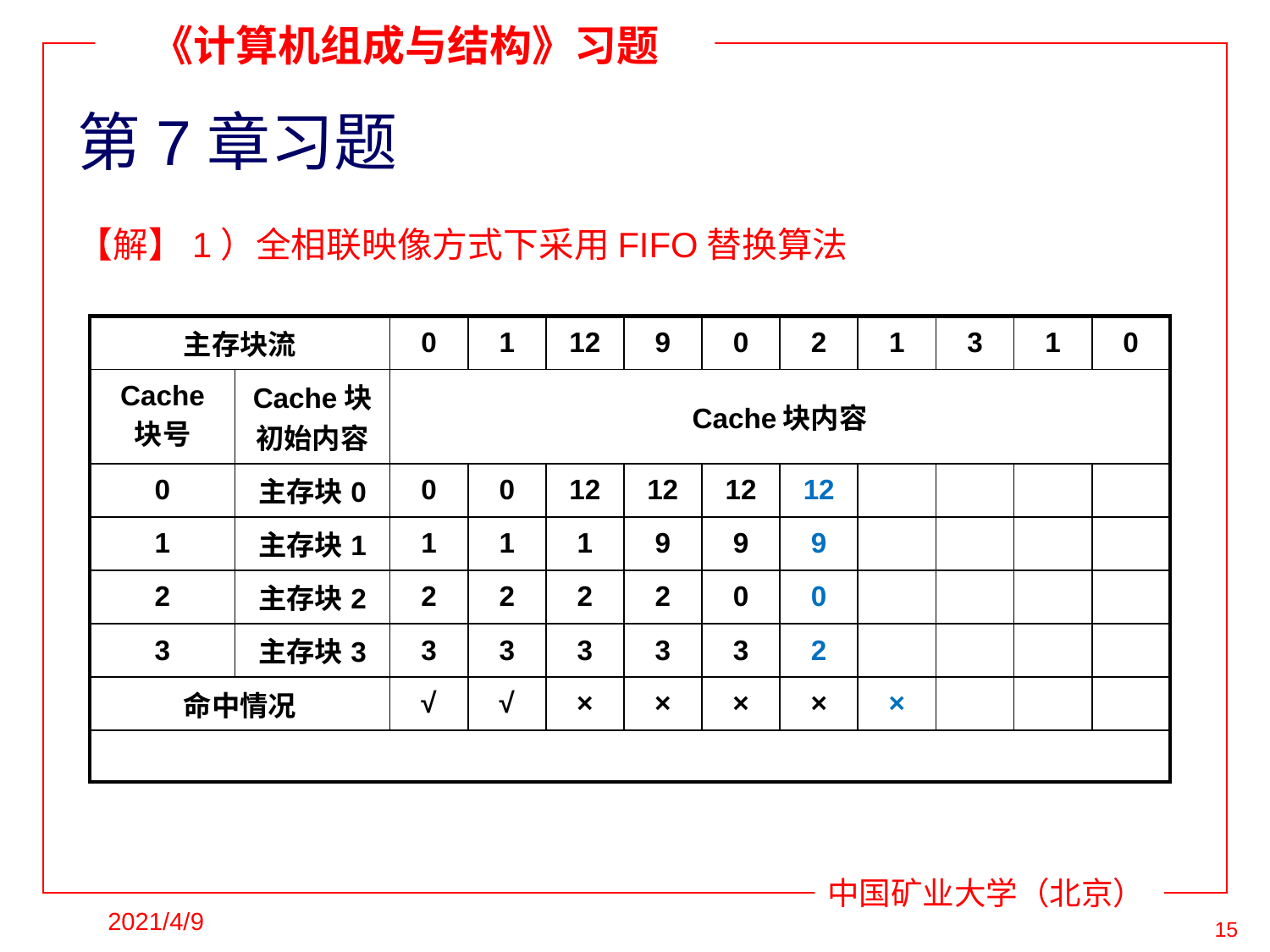

# 第7章习题
【解】1）全相联映像方式下采用FIFO替换算法
| 主存块流 |  | 0 | 1 | 12 | 9 | 0 | 2 | 1 | 3 | 1 | 0 |
| --- | --- | --- | --- | --- | --- | --- | --- | --- | --- | --- | --- |
| Cache 块号 | Cache块 初始内容 | Cache块内容 |  |  |  |  |  |  |  |  |  |
| 0 | 主存块0 | 0 | 0 | 12 | 12 | 12 | 12 |  |  |  |  |
| 1 | 主存块1 | 1 | 1 | 1 | 9 | 9 | 9 |  |  |  |  |
| 2 | 主存块2 | 2 | 2 | 2 | 2 | 0 | 0 |  |  |  |  |
| 3 | 主存块3 | 3 | 3 | 3 | 3 | 3 | 2 |  |  |  |  |
| 命中情况 |  | √ | √ | × | × | × | × | × |  |  |  |
|  |  |  |  |  |  |  |  |  |  |  |  |
2021/4/9